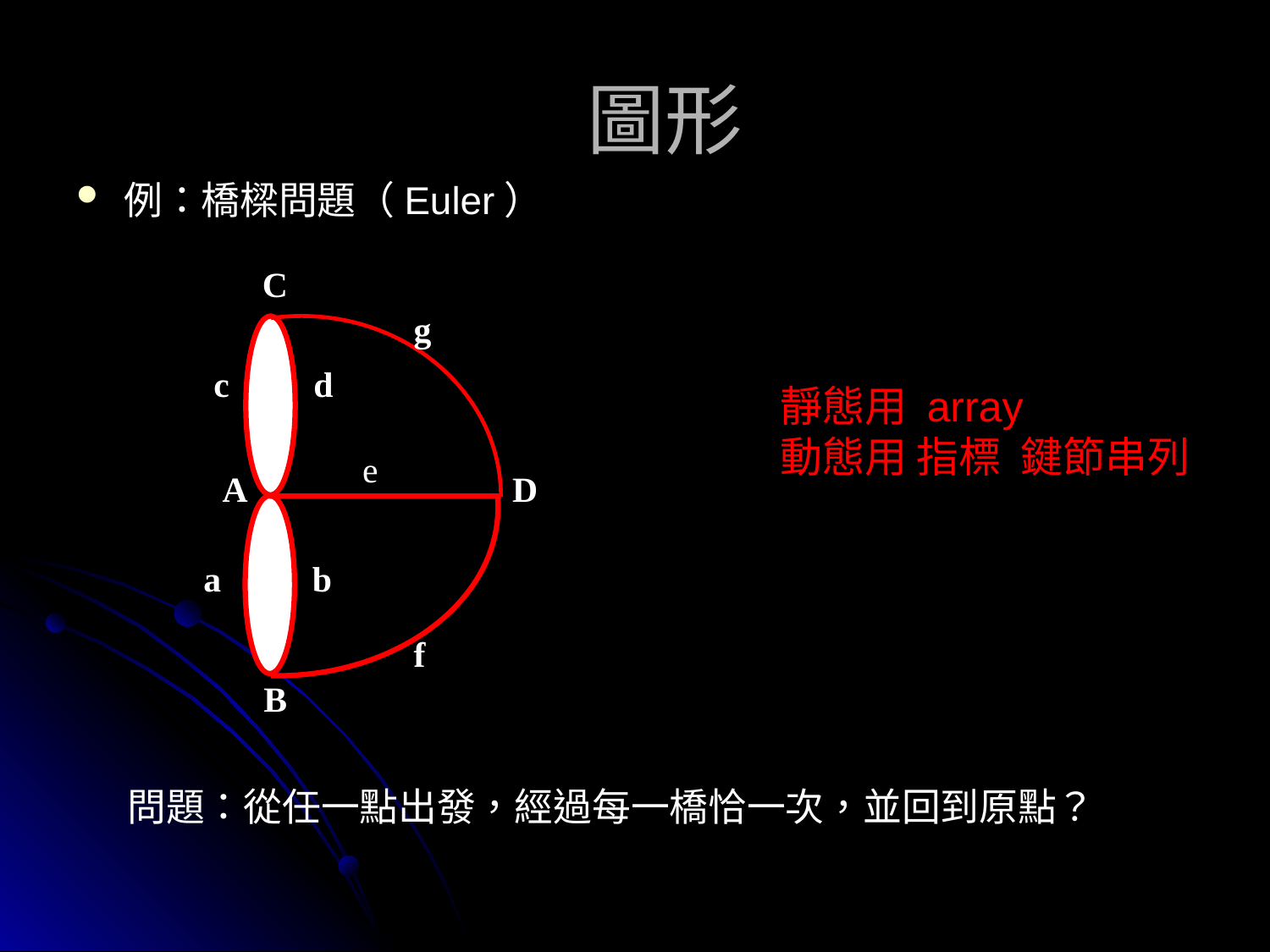

# 圖形
例：橋樑問題（Euler）
C
g

c
d
e
A
D
a
b
f
B
靜態用 array
動態用 指標  鍵節串列
問題：從任一點出發，經過每一橋恰一次，並回到原點？